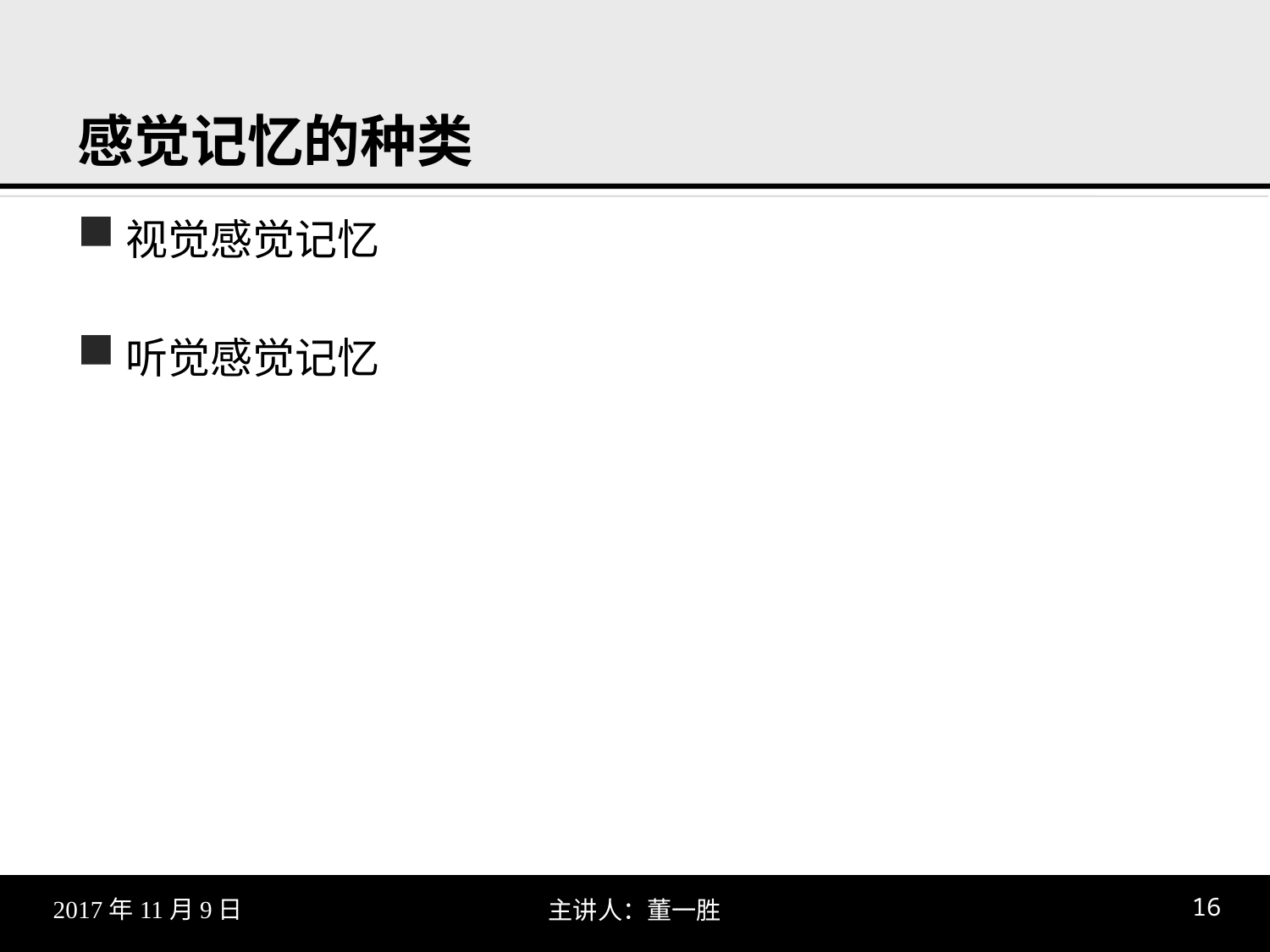

# 感觉记忆的种类
视觉感觉记忆

听觉感觉记忆

2017年11月9日
16
主讲人：董一胜